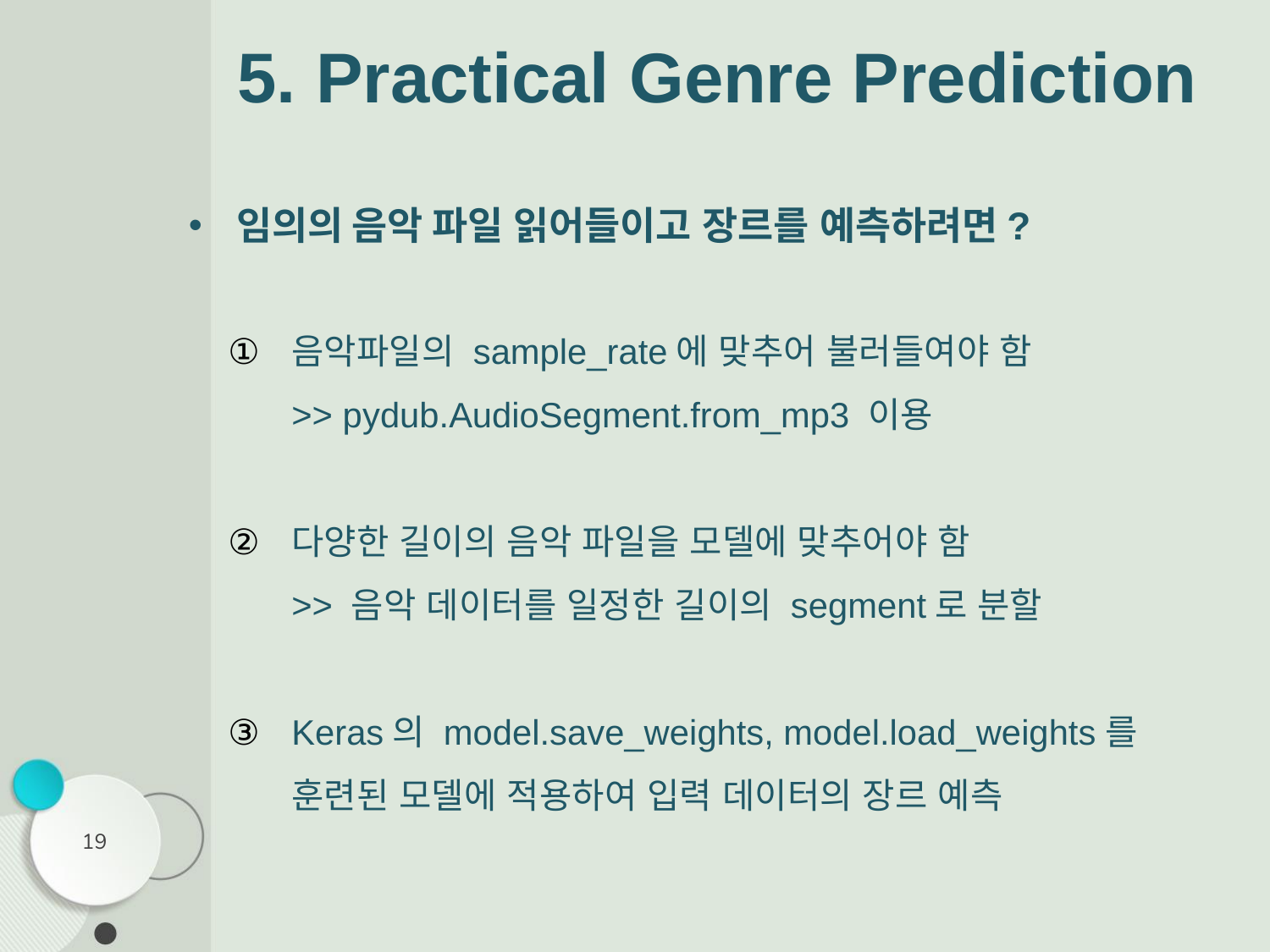

# 5. Practical Genre Prediction
임의의 음악 파일 읽어들이고 장르를 예측하려면?
음악파일의 sample_rate에 맞추어 불러들여야 함
>> pydub.AudioSegment.from_mp3 이용

다양한 길이의 음악 파일을 모델에 맞추어야 함
>> 음악 데이터를 일정한 길이의 segment로 분할

Keras의 model.save_weights, model.load_weights를 훈련된 모델에 적용하여 입력 데이터의 장르 예측